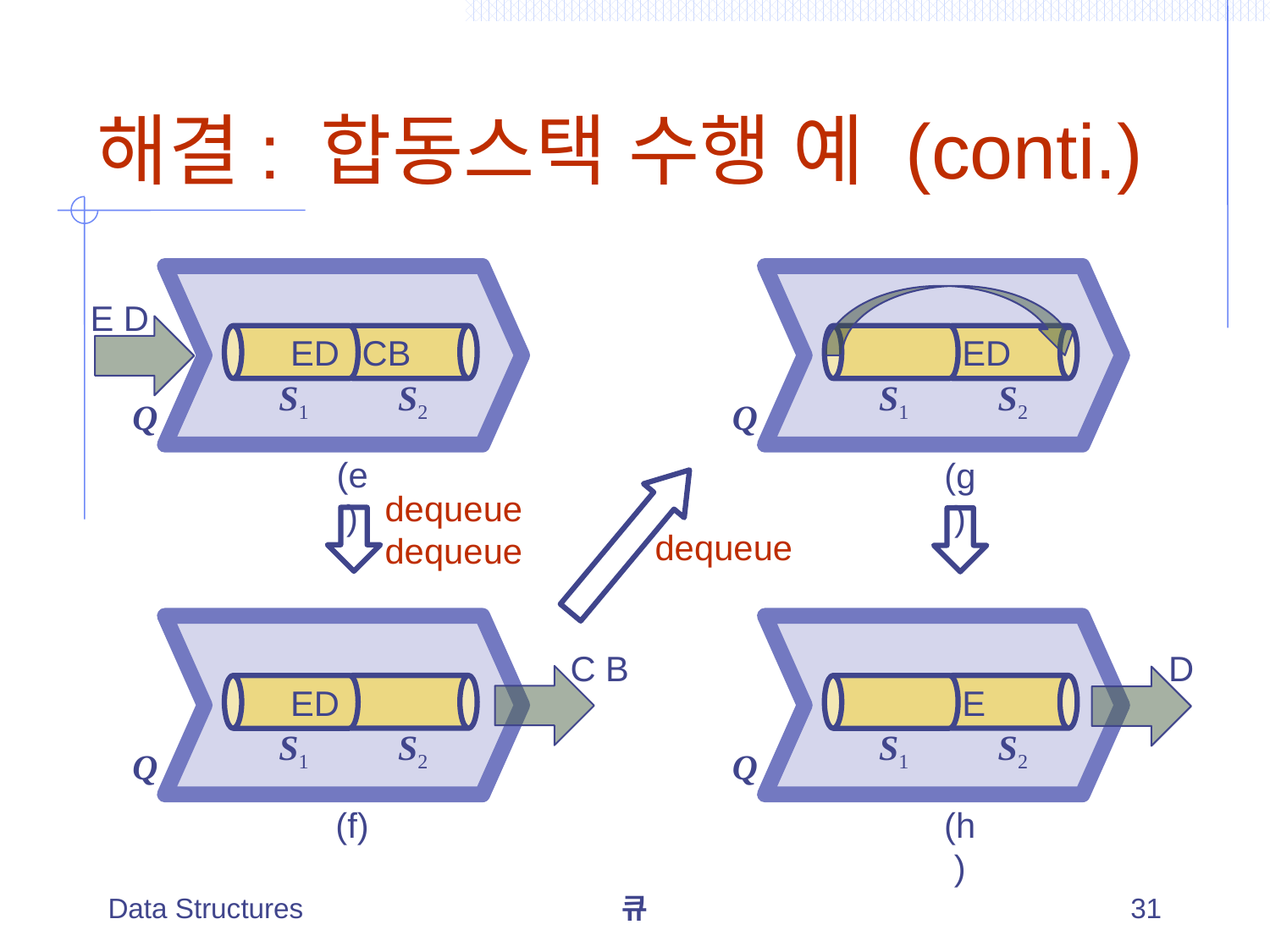

# 해결: 합동스택 수행 예 (conti.)

 ED
ED
 CB

E D

S1
S2
S1
S2
Q
Q

(e)
(g)
dequeue
dequeue

dequeue

 E
ED

C B
D

S1
S2
S1
S2
Q
Q
(f)
(h)
Data Structures
큐
31